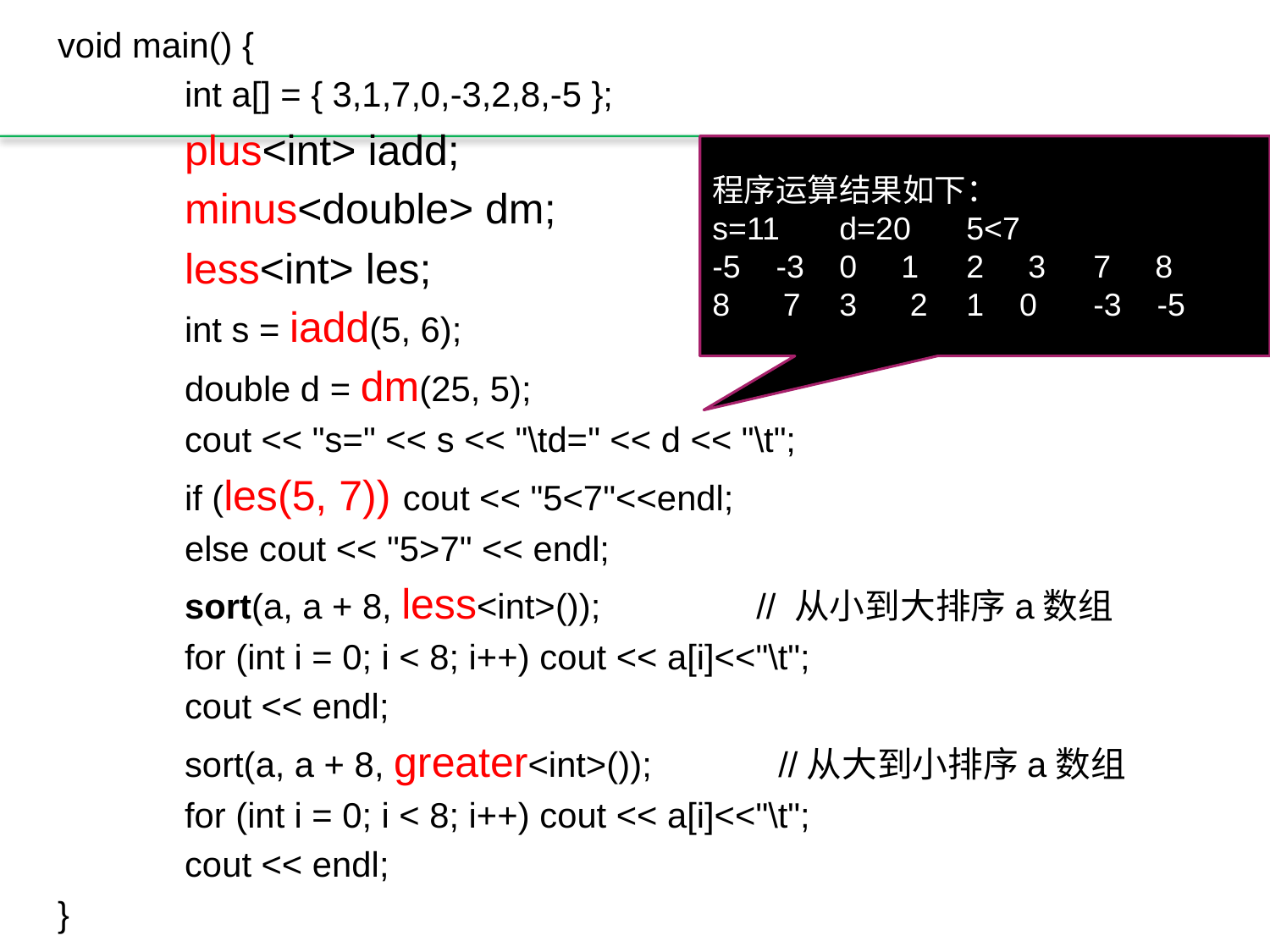

void main() {
	int a[] = { 3,1,7,0,-3,2,8,-5 };
	plus<int> iadd;
	minus<double> dm;
	less<int> les;
	int s = iadd(5, 6);
	double d = dm(25, 5);
	cout << "s=" << s << "\td=" << d << "\t";
	if (les(5, 7)) cout << "5<7"<<endl;
	else cout << "5>7" << endl;
	sort(a, a + 8, less<int>());                // 从小到大排序a数组
	for (int i = 0; i < 8; i++) cout << a[i]<<"\t";
	cout << endl;
	sort(a, a + 8, greater<int>());             //从大到小排序a数组
	for (int i = 0; i < 8; i++) cout << a[i]<<"\t";
	cout << endl;
}

程序运算结果如下：
s=11	d=20	5<7
-5    -3	0     1	2     3	7     8
8      7	3      2	1    0	-3    -5